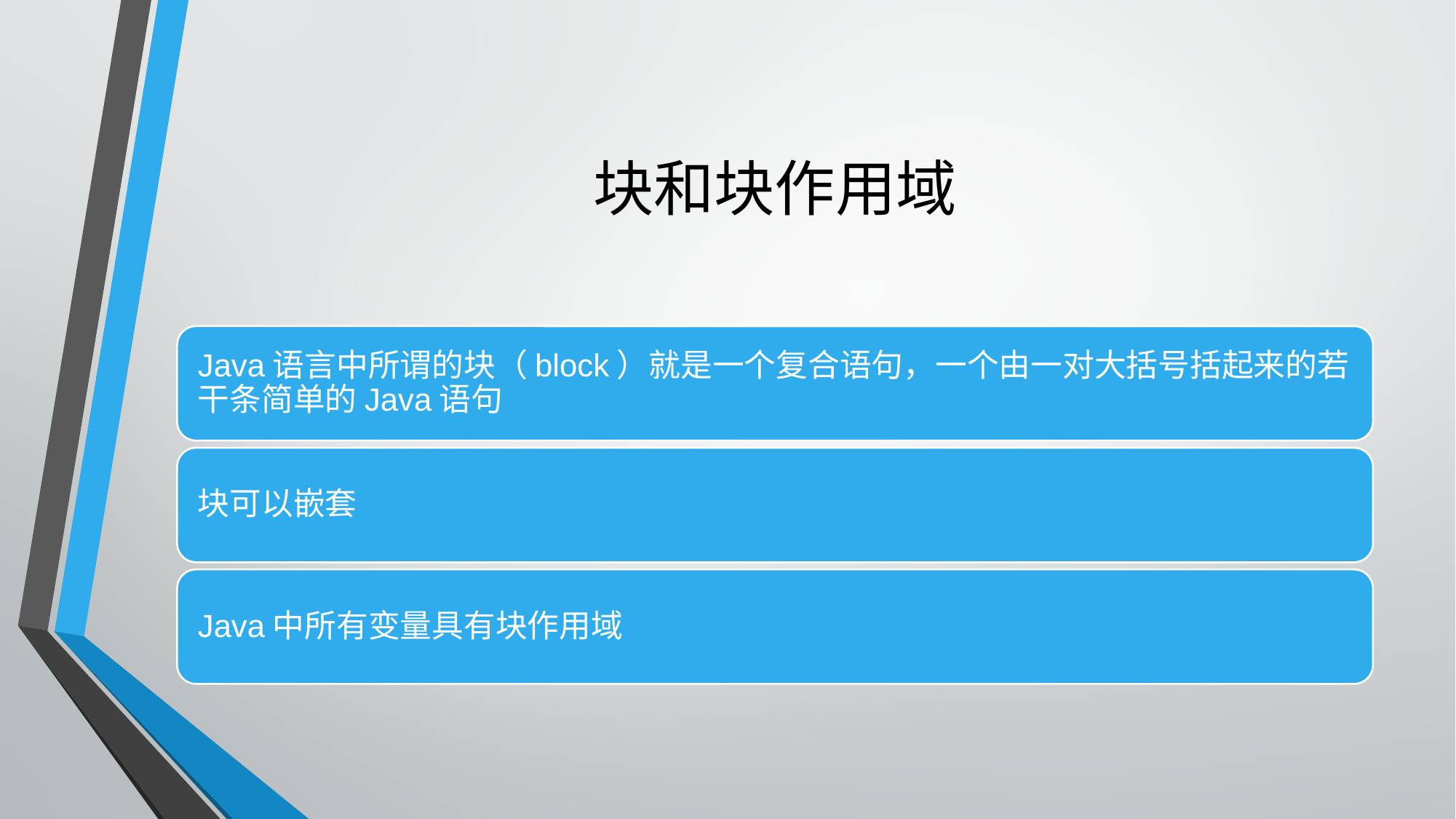

# 块和块作用域
Java语言中所谓的块（block）就是一个复合语句，一个由一对大括号括起来的若干条简单的Java语句
块可以嵌套
Java中所有变量具有块作用域